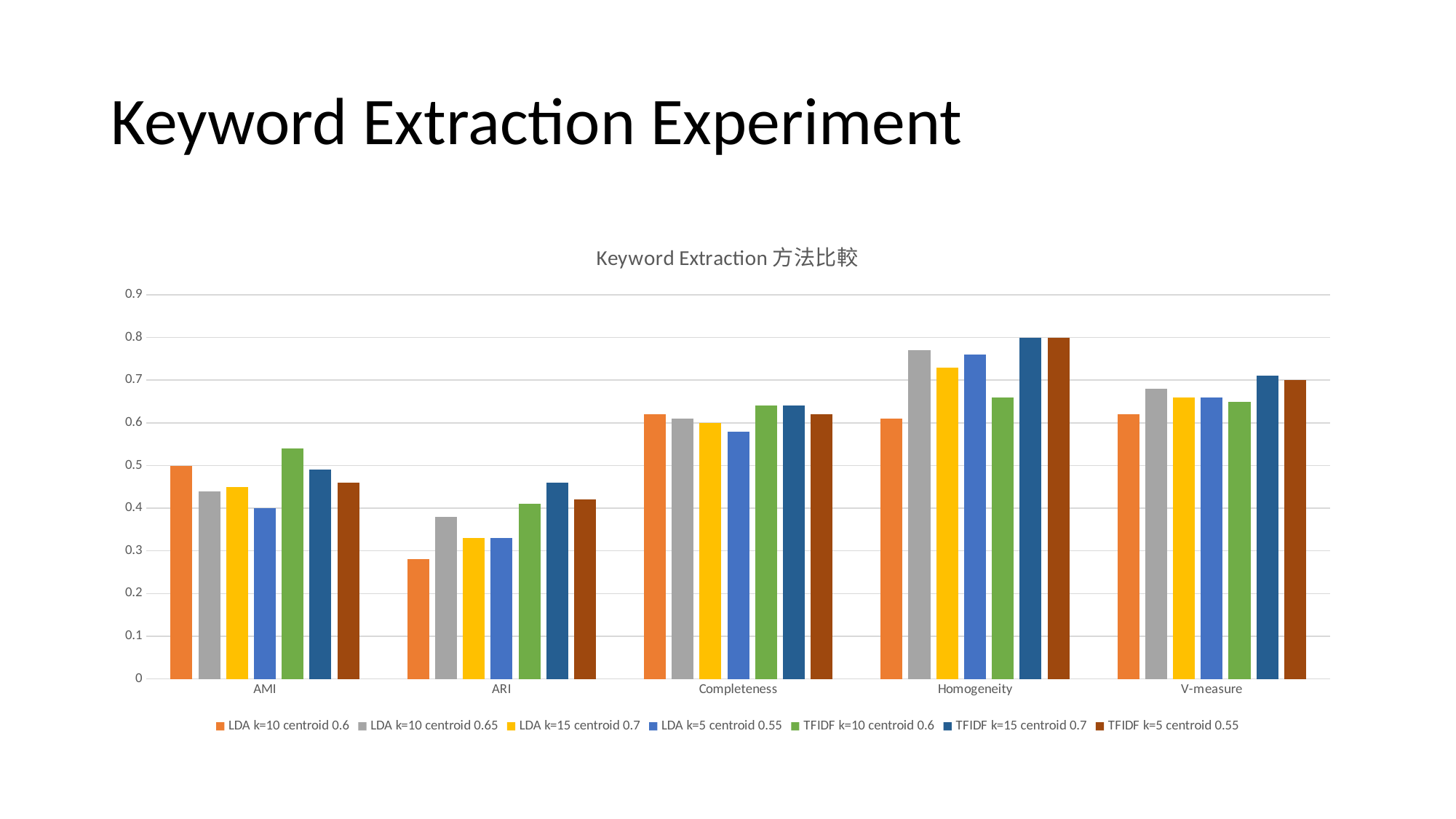

# Keyword Extraction Experiment

### Chart: Keyword Extraction方法比較

| Category | LDA k=10 centroid 0.6 | LDA k=10 centroid 0.65 | LDA k=15 centroid 0.7 | LDA k=5 centroid 0.55 | TFIDF k=10 centroid 0.6 | TFIDF k=15 centroid 0.7 | TFIDF k=5 centroid 0.55 |
|---|---|---|---|---|---|---|---|
| AMI | 0.5 | 0.44 | 0.45 | 0.4 | 0.54 | 0.49 | 0.46 |
| ARI | 0.28 | 0.38 | 0.33 | 0.33 | 0.41 | 0.46 | 0.42 |
| Completeness | 0.62 | 0.61 | 0.6 | 0.58 | 0.64 | 0.64 | 0.62 |
| Homogeneity | 0.61 | 0.77 | 0.73 | 0.76 | 0.66 | 0.8 | 0.8 |
| V-measure | 0.62 | 0.68 | 0.66 | 0.66 | 0.65 | 0.71 | 0.7 |